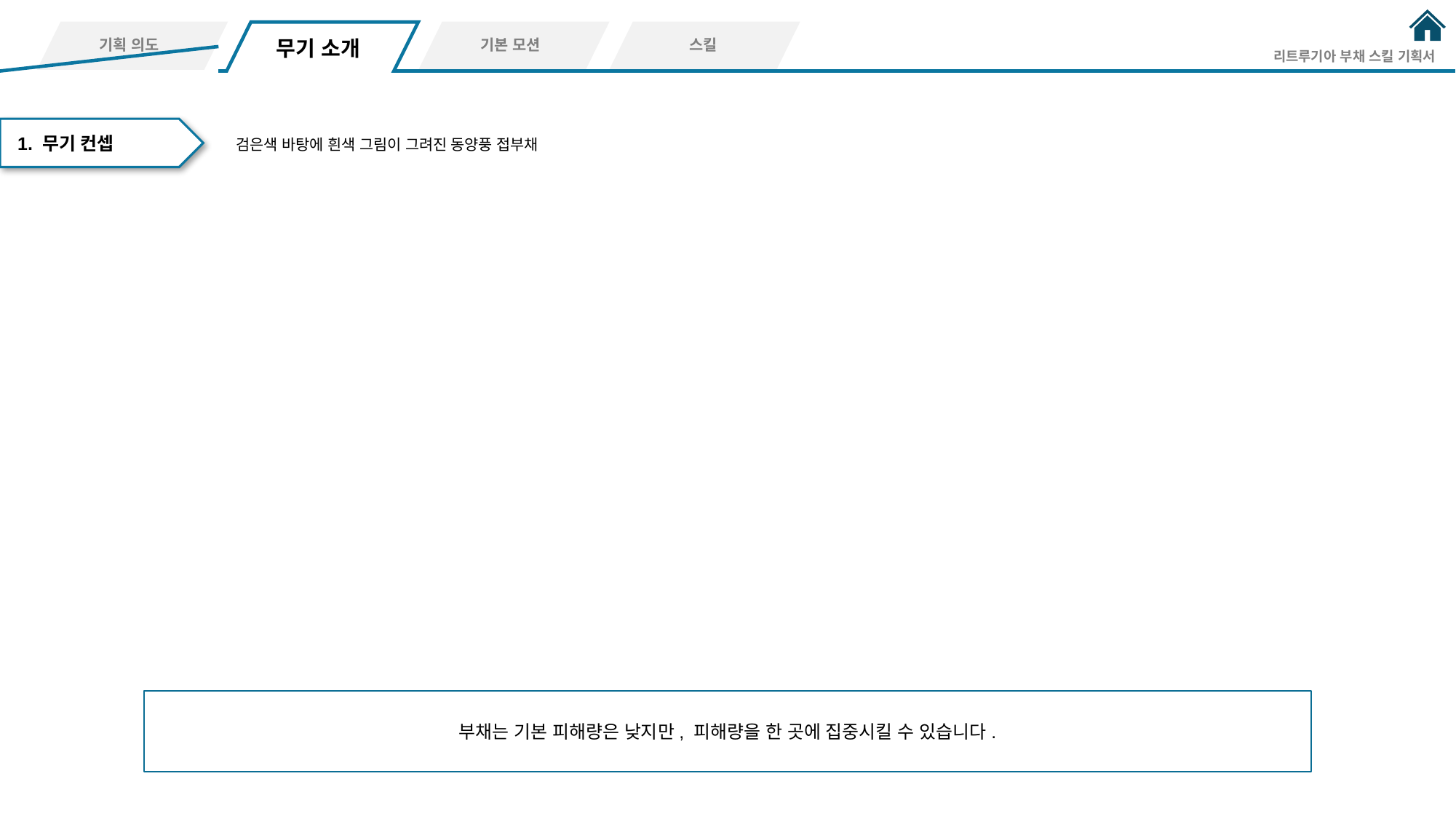

기획 의도

기본 모션

스킬

무기 소개
리트루기아 부채 스킬 기획서

1. 무기 컨셉
검은색 바탕에 흰색 그림이 그려진 동양풍 접부채
부채는 기본 피해량은 낮지만, 피해량을 한 곳에 집중시킬 수 있습니다.